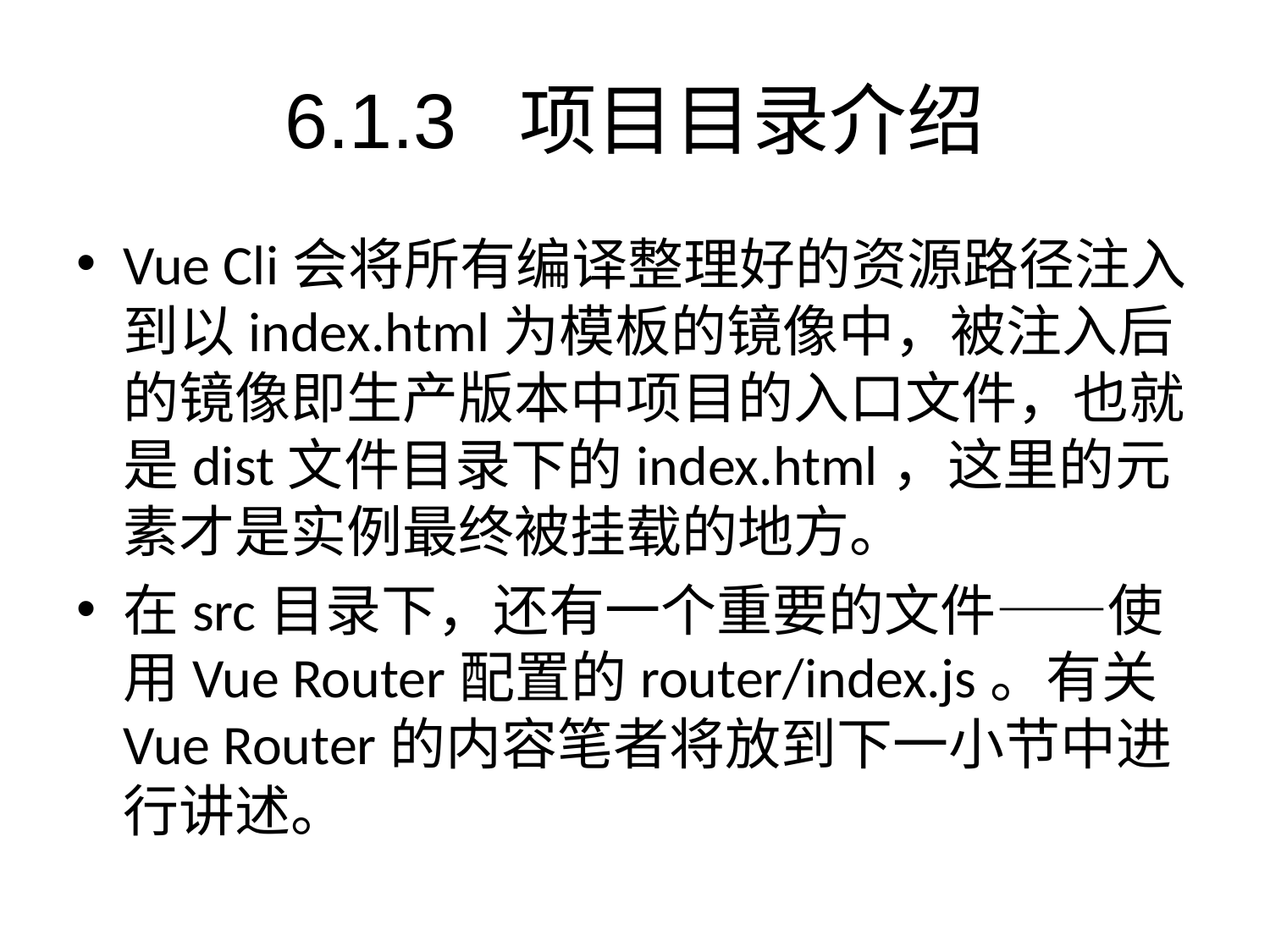

# 6.1.3  项目目录介绍
Vue Cli会将所有编译整理好的资源路径注入到以index.html为模板的镜像中，被注入后的镜像即生产版本中项目的入口文件，也就是dist文件目录下的index.html，这里的元素才是实例最终被挂载的地方。
在src目录下，还有一个重要的文件——使用Vue Router配置的router/index.js。有关Vue Router的内容笔者将放到下一小节中进行讲述。